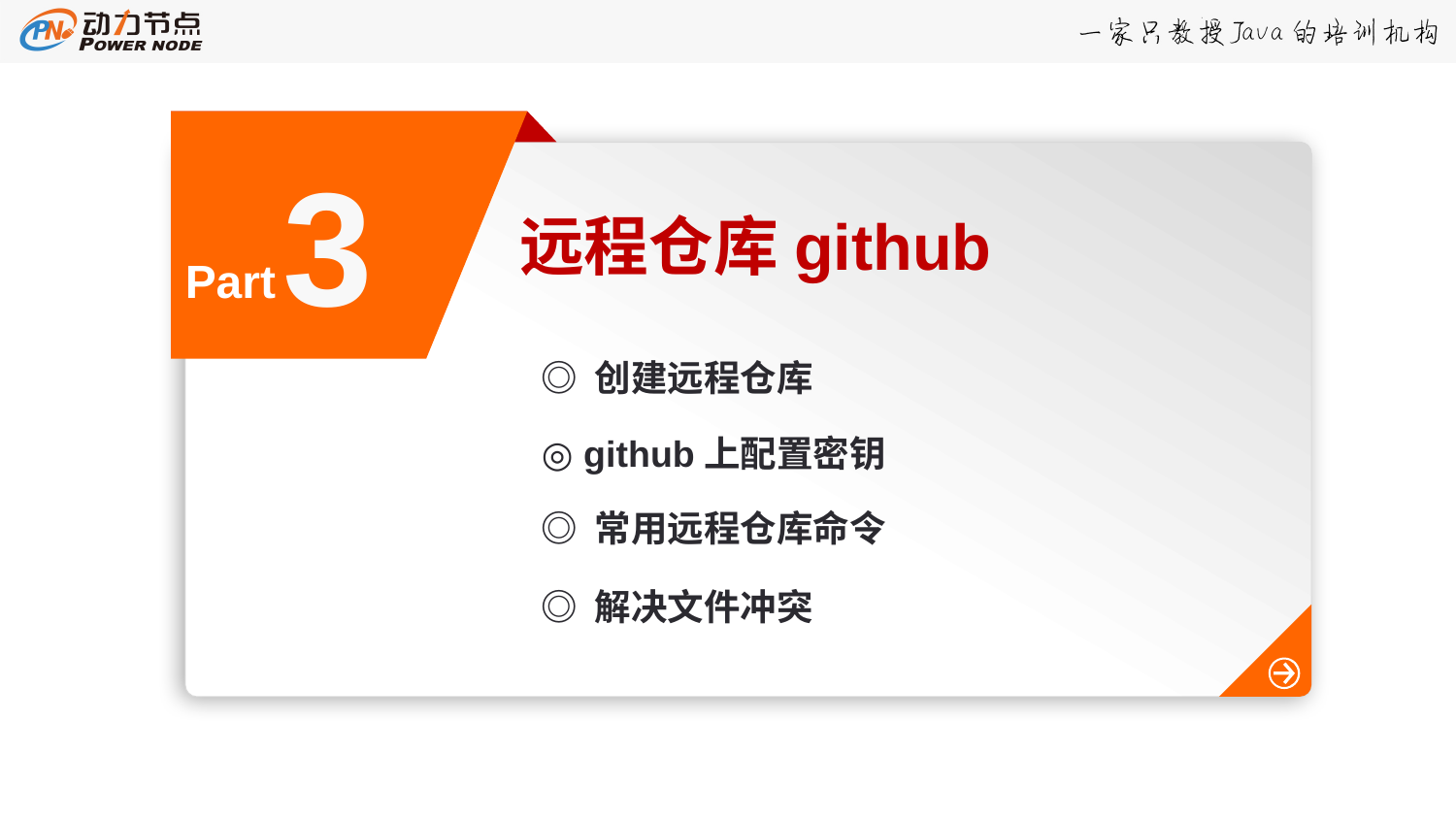

3

远程仓库github
Part
◎ 创建远程仓库
◎ github上配置密钥
◎ 常用远程仓库命令
◎ 解决文件冲突